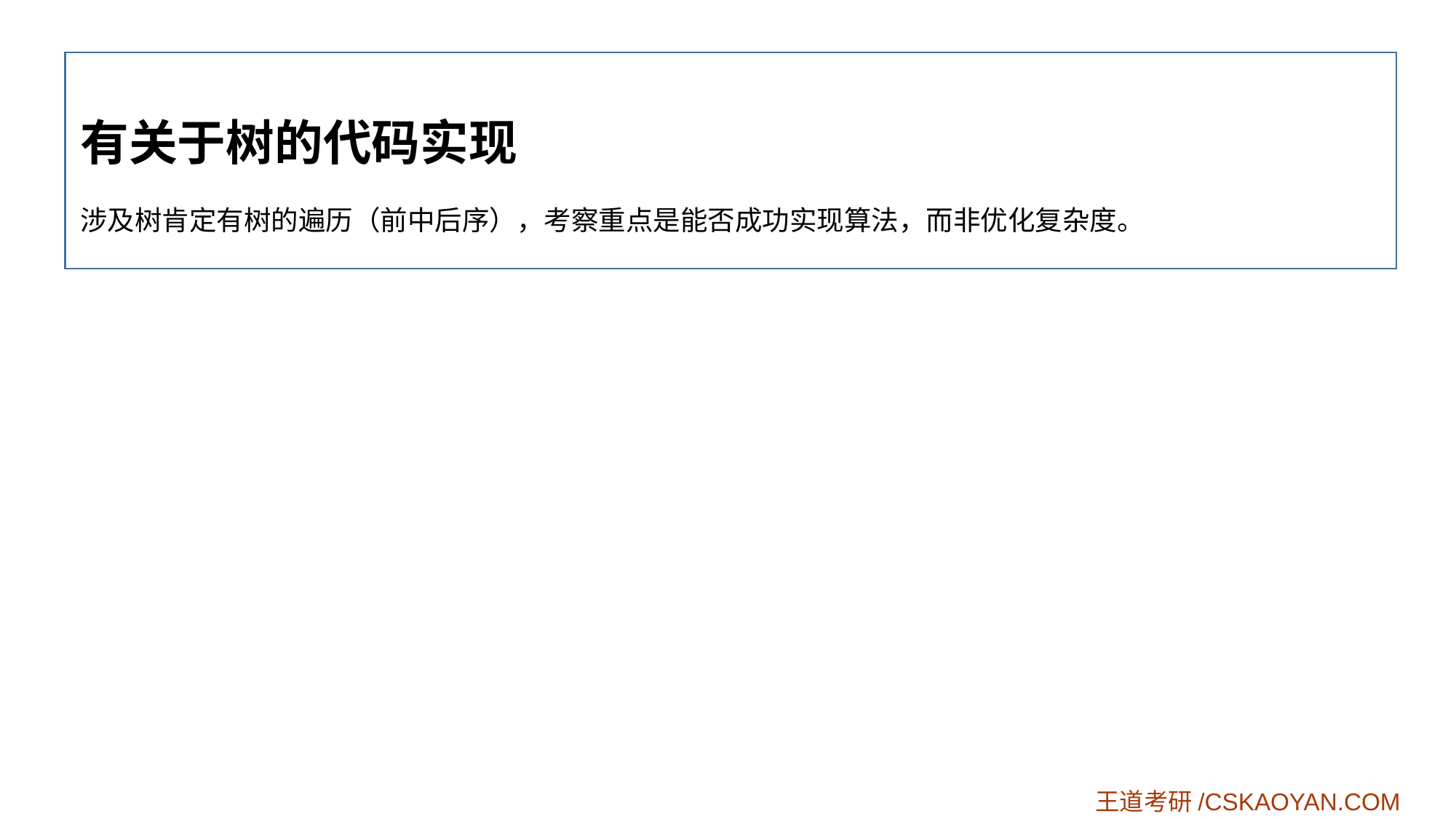

有关于树的代码实现
涉及树肯定有树的遍历（前中后序），考察重点是能否成功实现算法，而非优化复杂度。

王道考研/CSKAOYAN.COM